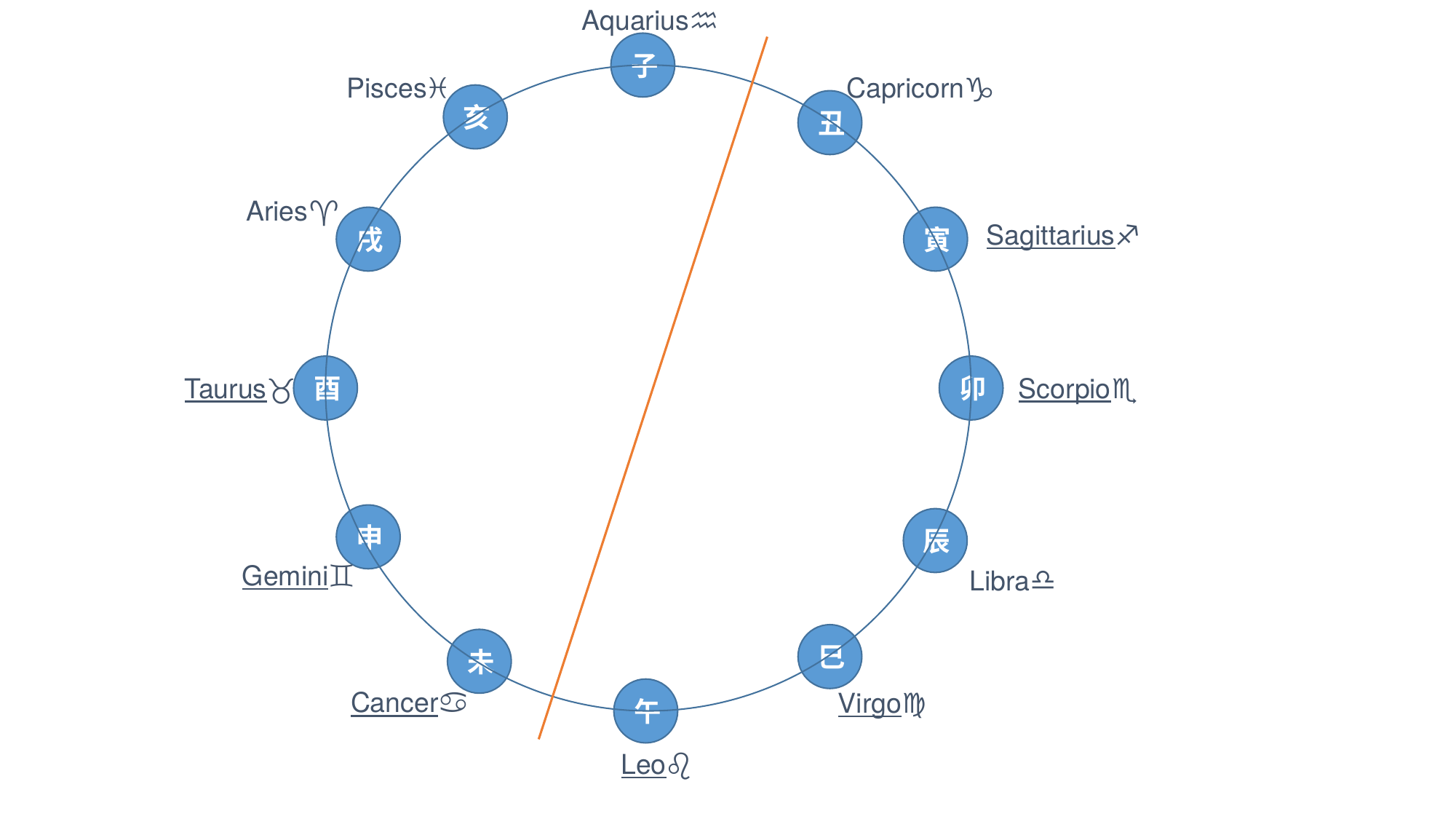

Aquarius♒
子

Pisces♓
Capricorn♑
亥
丑
Aries♈
戌
寅
Sagittarius♐
酉
卯
Taurus♉
Scorpio♏
申
辰
Gemini♊
Libra♎
巳
未
午
Cancer♋
Virgo♍
Leo♌